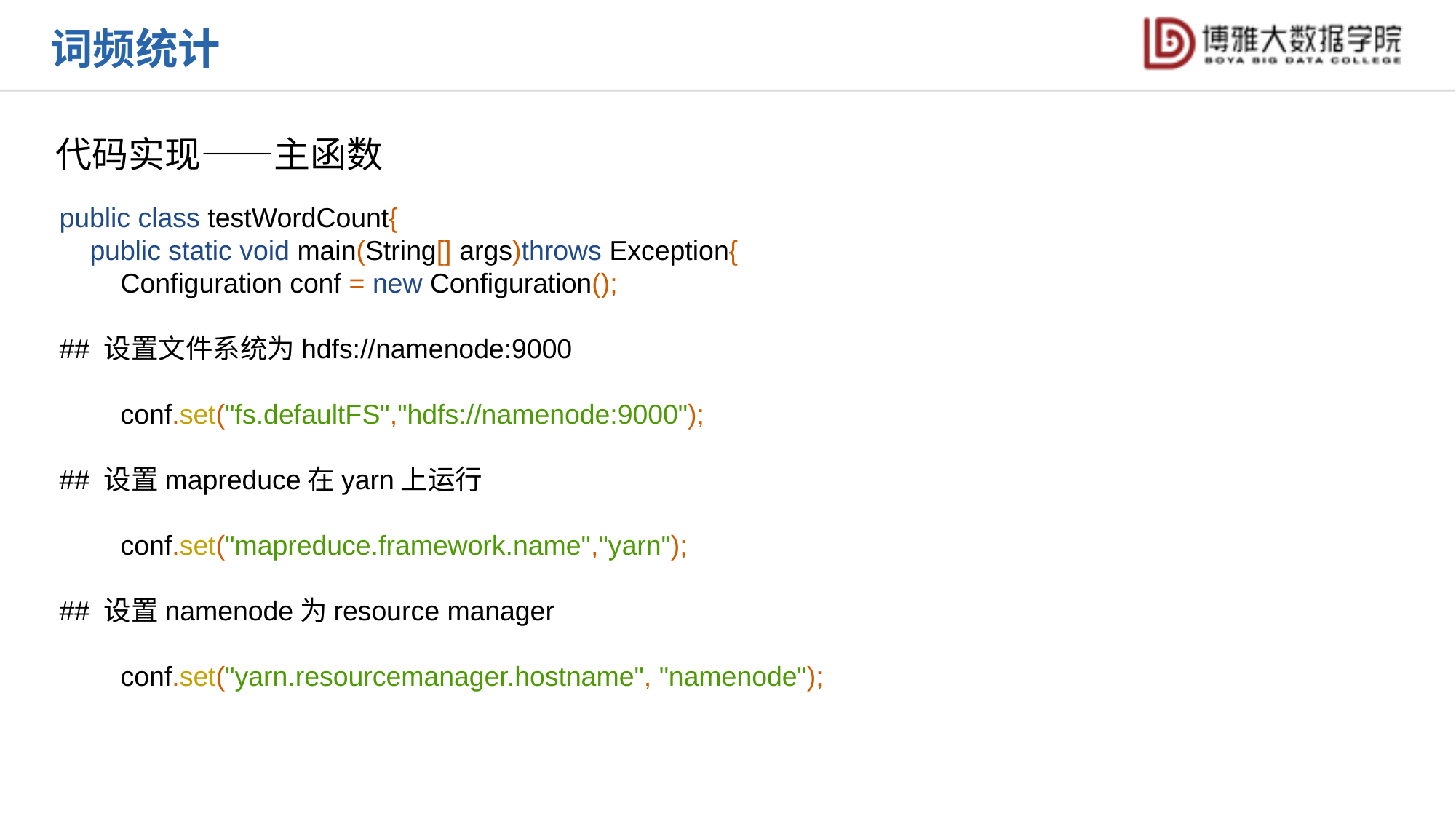

词频统计
代码实现——主函数

public class testWordCount{
    public static void main(String[] args)throws Exception{
        Configuration conf = new Configuration();

## 设置文件系统为hdfs://namenode:9000

        conf.set("fs.defaultFS","hdfs://namenode:9000");

## 设置mapreduce在yarn上运行

        conf.set("mapreduce.framework.name","yarn");

## 设置namenode为resource manager

        conf.set("yarn.resourcemanager.hostname", "namenode");